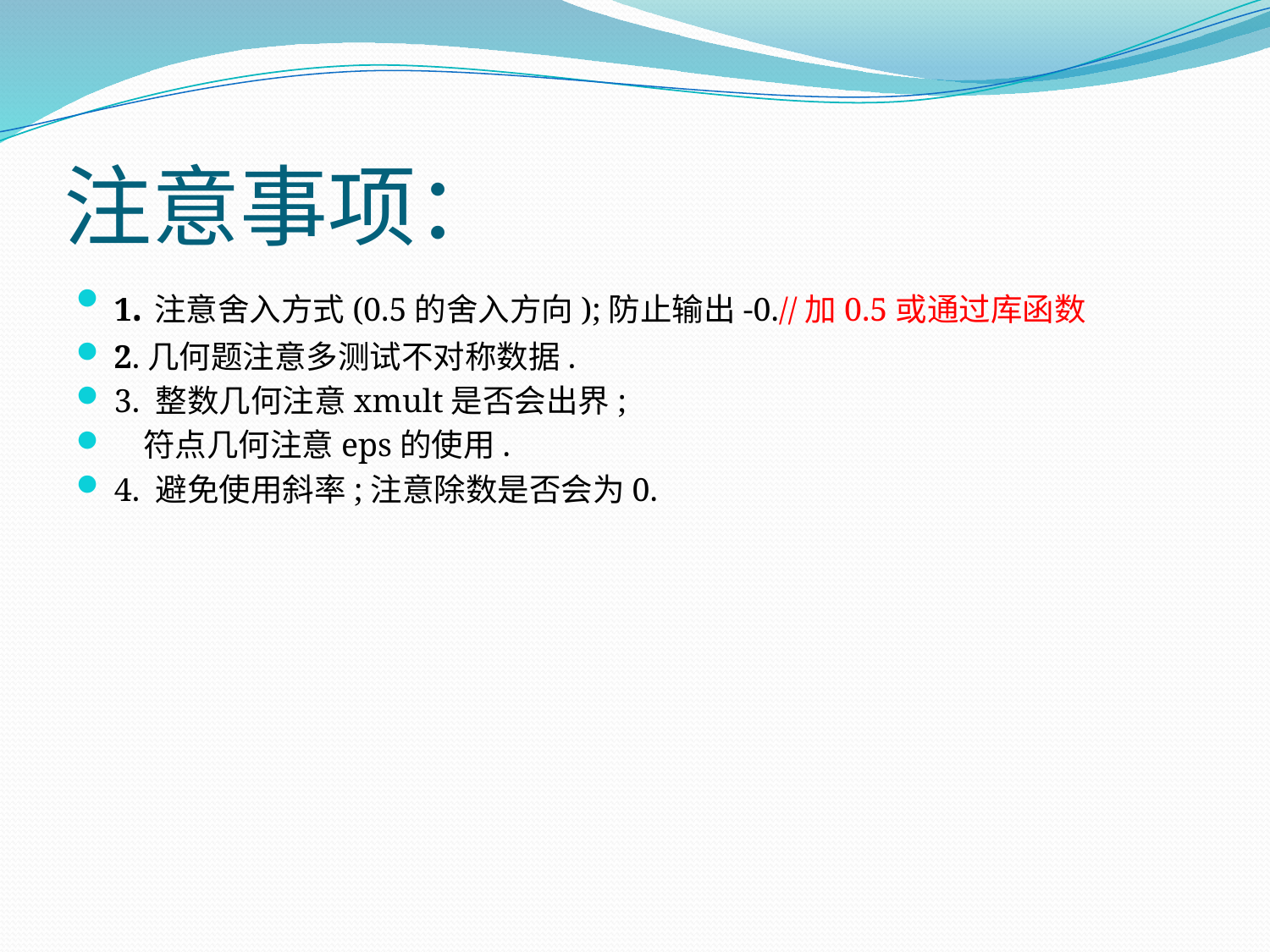

# 注意事项：
1.注意舍入方式(0.5的舍入方向);防止输出-0.//加0.5或通过库函数
2.几何题注意多测试不对称数据.
3. 整数几何注意xmult是否会出界;
   符点几何注意eps的使用.
4. 避免使用斜率;注意除数是否会为0.